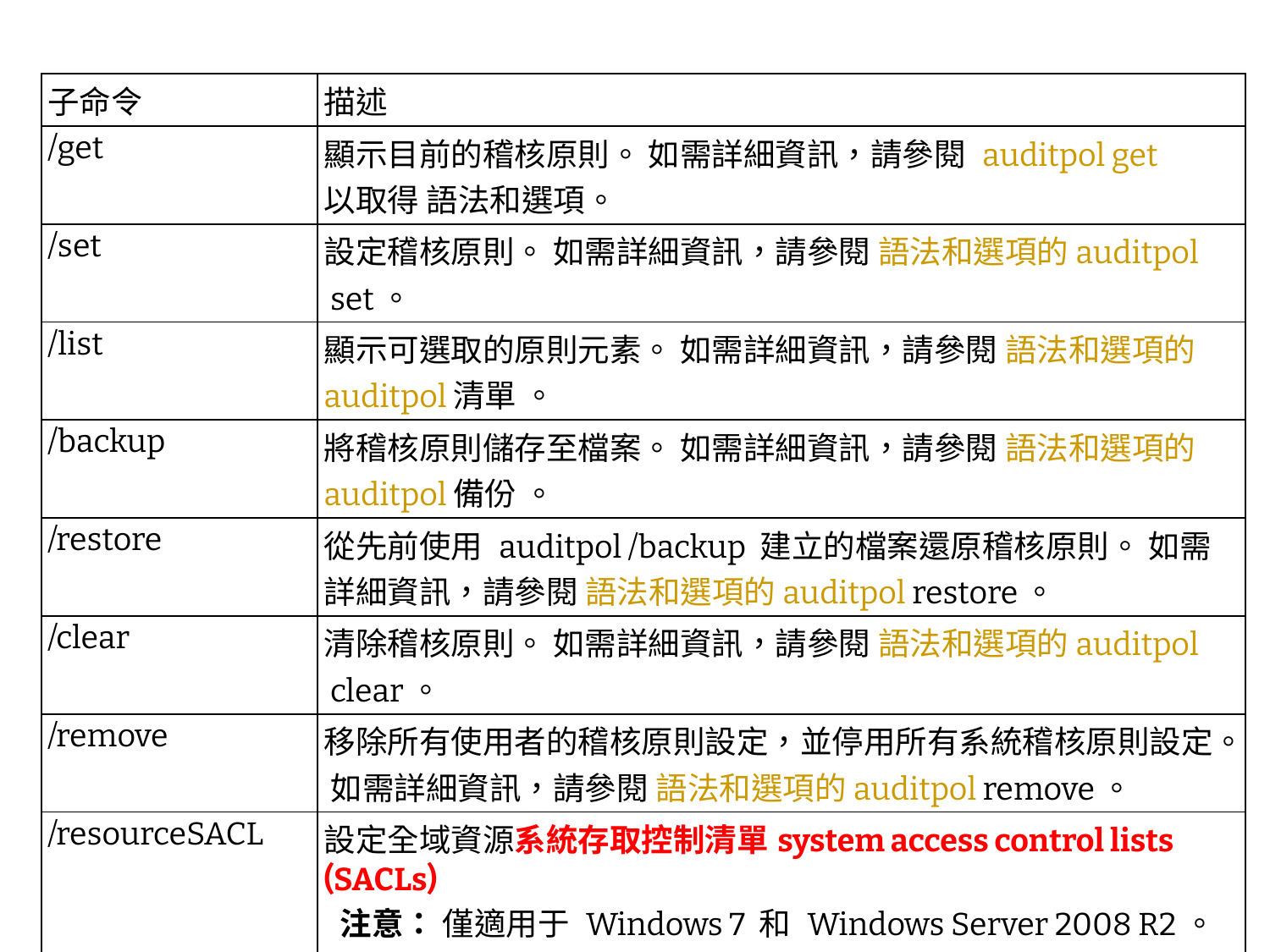

| 子命令 | 描述 |
| --- | --- |
| /get | 顯示目前的稽核原則。 如需詳細資訊，請參閱 auditpol get 以取得 語法和選項。 |
| /set | 設定稽核原則。 如需詳細資訊，請參閱 語法和選項的 auditpol set 。 |
| /list | 顯示可選取的原則元素。 如需詳細資訊，請參閱 語法和選項的 auditpol 清單 。 |
| /backup | 將稽核原則儲存至檔案。 如需詳細資訊，請參閱 語法和選項的 auditpol 備份 。 |
| /restore | 從先前使用 auditpol /backup 建立的檔案還原稽核原則。 如需詳細資訊，請參閱 語法和選項的 auditpol restore 。 |
| /clear | 清除稽核原則。 如需詳細資訊，請參閱 語法和選項的 auditpol clear 。 |
| /remove | 移除所有使用者的稽核原則設定，並停用所有系統稽核原則設定。 如需詳細資訊，請參閱 語法和選項的 auditpol remove 。 |
| /resourceSACL | 設定全域資源系統存取控制清單system access control lists (SACLs)  注意： 僅適用于 Windows 7 和 Windows Server 2008 R2。 如需詳細資訊，請參閱 auditpol resourceSACL 。 |
| /? | 在命令提示字元顯示說明。 |